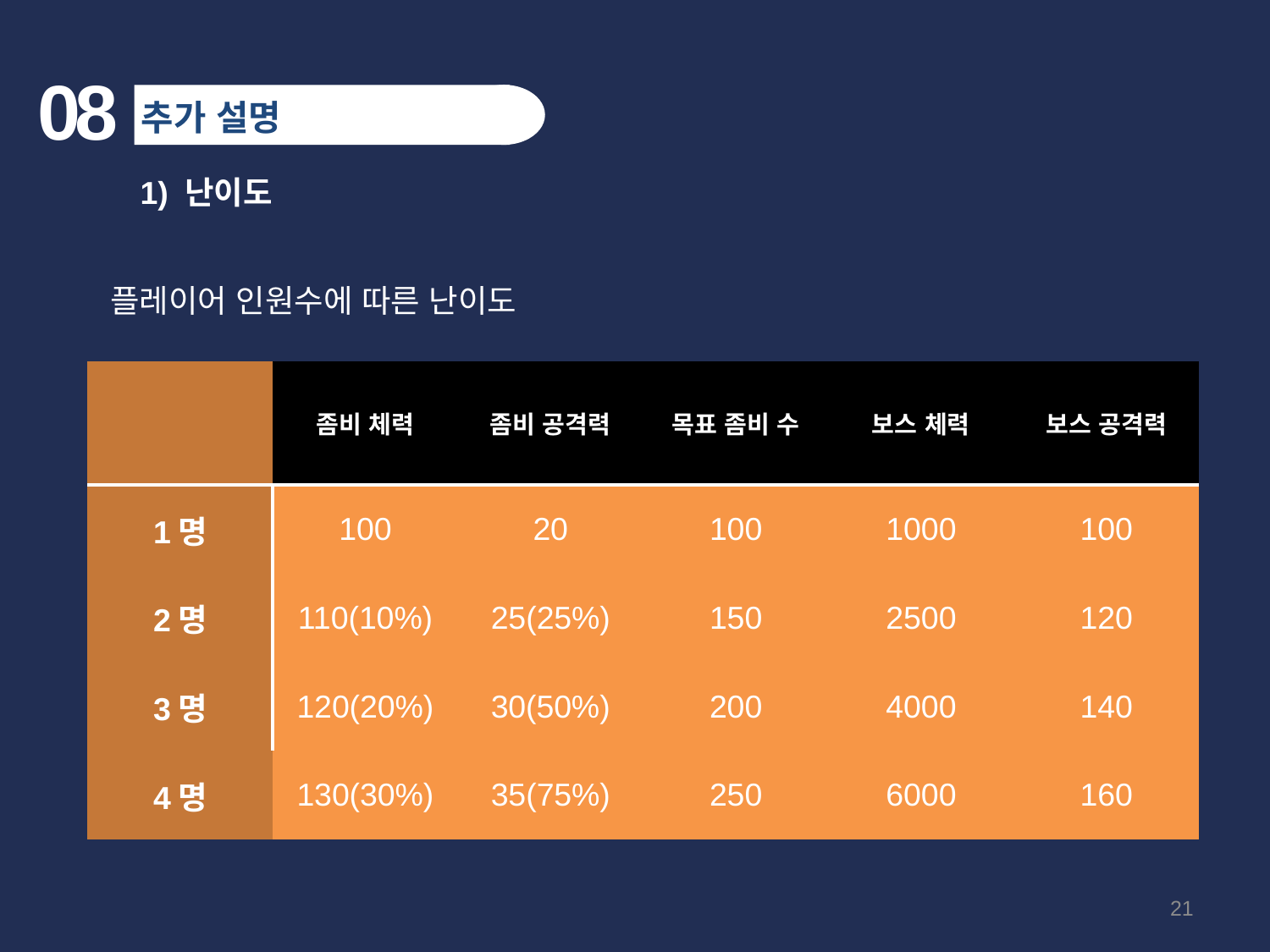

08

추가 설명
1) 난이도
플레이어 인원수에 따른 난이도
|  | 좀비 체력 | 좀비 공격력 | 목표 좀비 수 | 보스 체력 | 보스 공격력 |
| --- | --- | --- | --- | --- | --- |
| 1명 | 100 | 20 | 100 | 1000 | 100 |
| 2명 | 110(10%) | 25(25%) | 150 | 2500 | 120 |
| 3명 | 120(20%) | 30(50%) | 200 | 4000 | 140 |
| 4명 | 130(30%) | 35(75%) | 250 | 6000 | 160 |
21